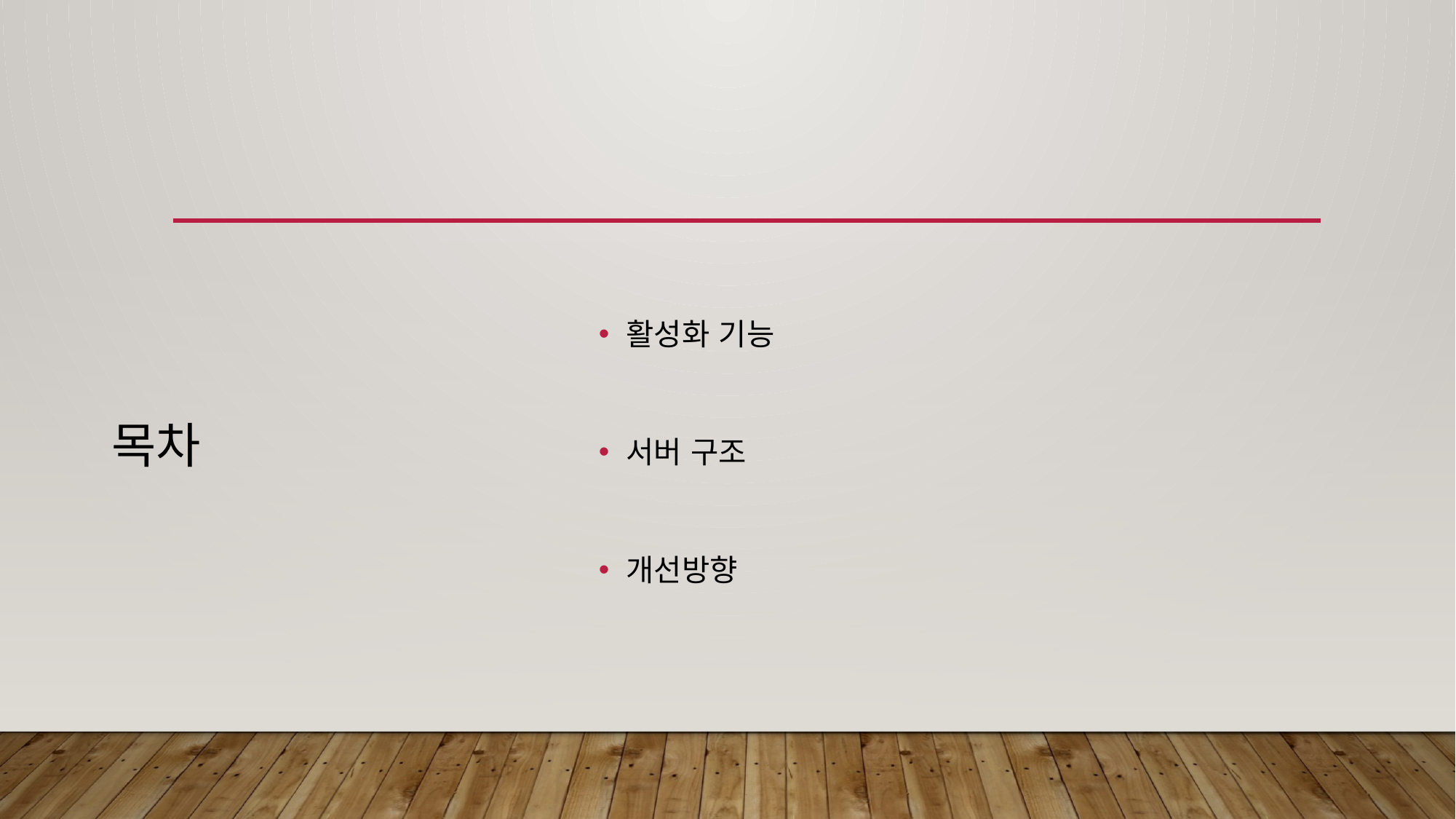

# 목차
활성화 기능

서버 구조

개선방향